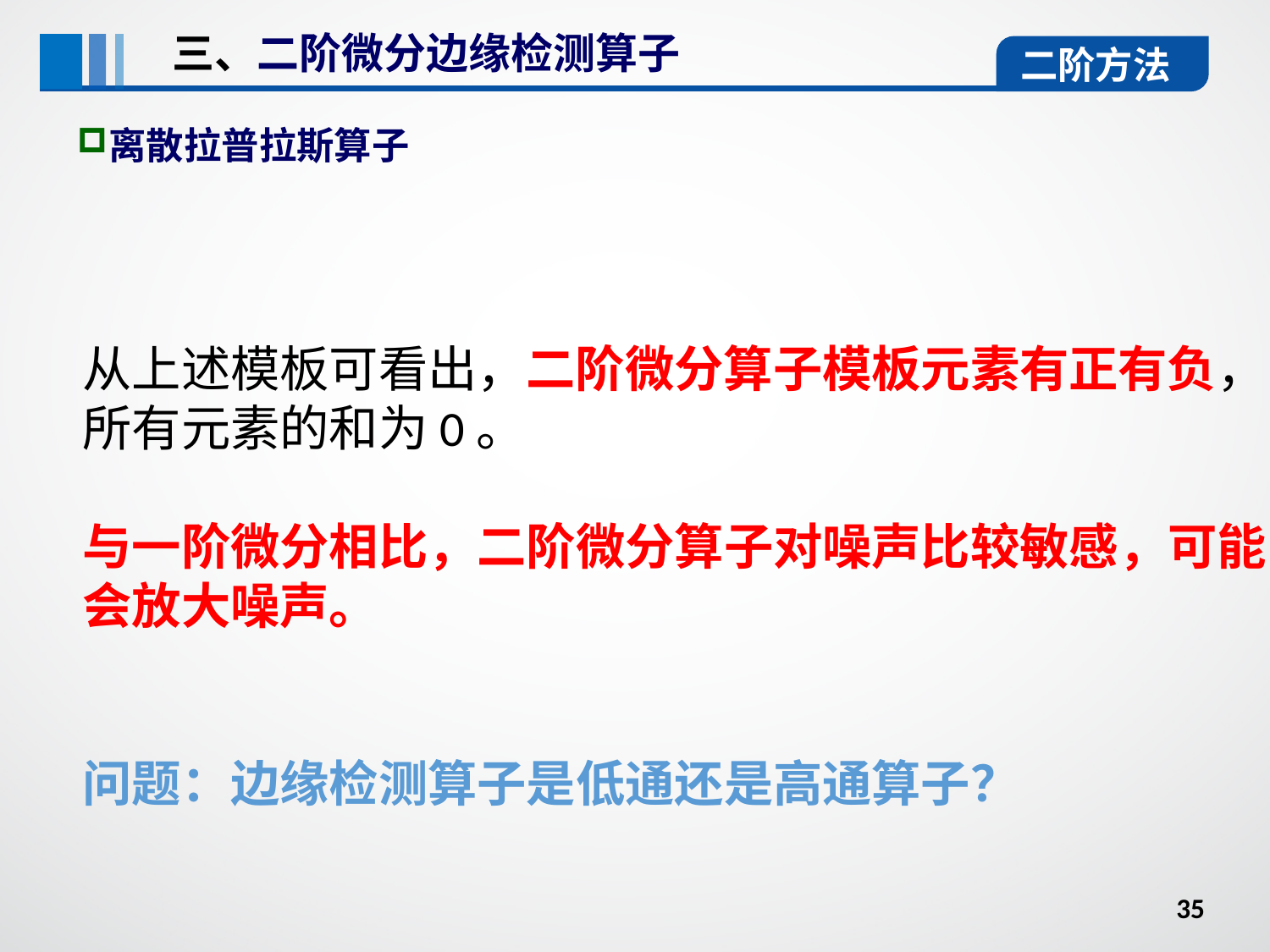

三、二阶微分边缘检测算子
二阶方法
离散拉普拉斯算子

从上述模板可看出，二阶微分算子模板元素有正有负，所有元素的和为0。

与一阶微分相比，二阶微分算子对噪声比较敏感，可能会放大噪声。

问题：边缘检测算子是低通还是高通算子？

35